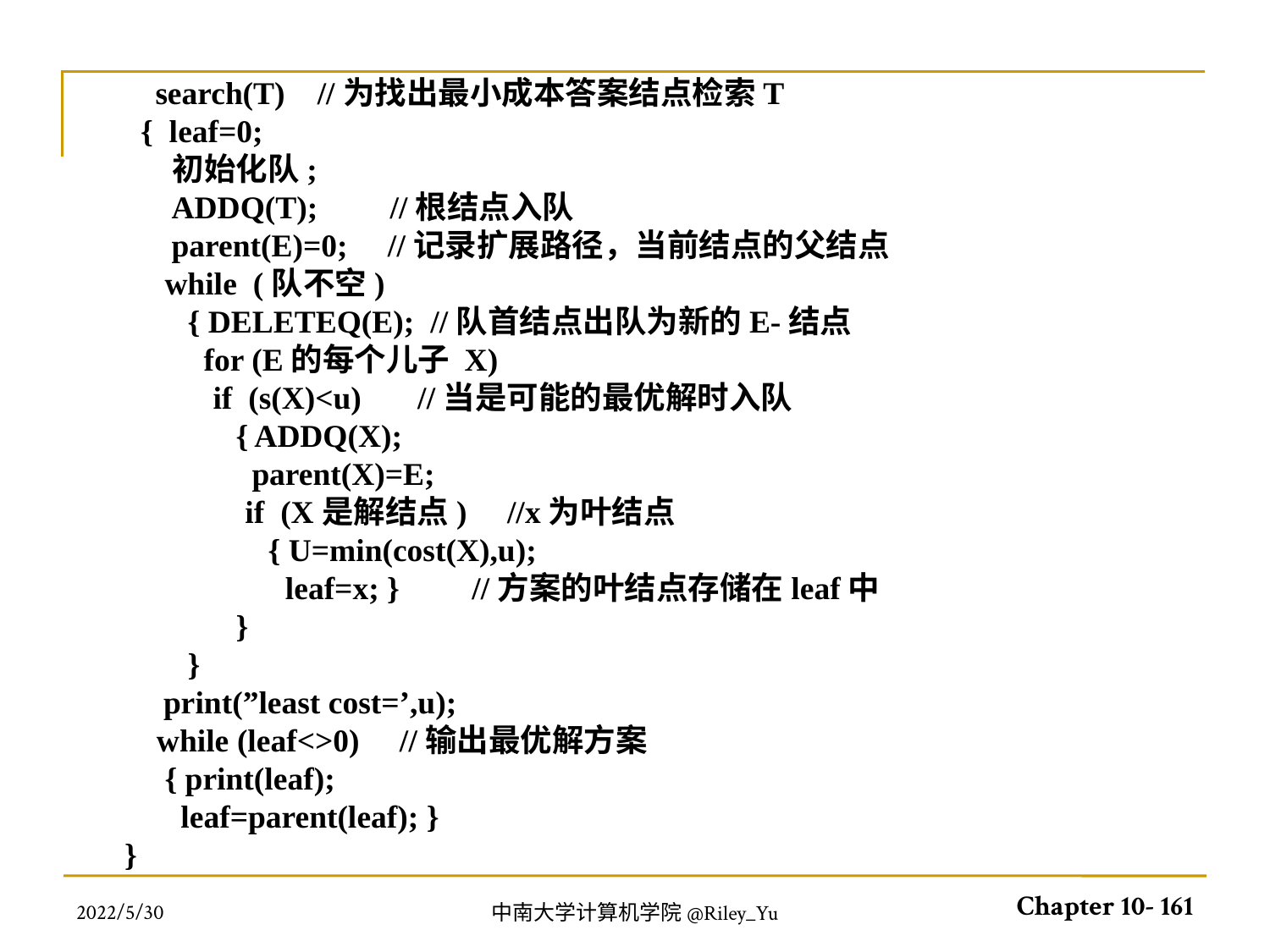

search(T)    //为找出最小成本答案结点检索T
      {  leaf=0;
         初始化队;
  ADDQ(T);         //根结点入队
  parent(E)=0;     //记录扩展路径，当前结点的父结点
         while  (队不空)
    { DELETEQ(E);  //队首结点出队为新的E-结点
      for (E的每个儿子 X)
               if  (s(X)<u)       //当是可能的最优解时入队
          { ADDQ(X);
            parent(X)=E;
                   if  (X是解结点)     //x为叶结点
              { U=min(cost(X),u);
                        leaf=x; }         //方案的叶结点存储在leaf中
          }
    }
 print(”least cost=’,u);
        while (leaf<>0)     //输出最优解方案
         { print(leaf);
           leaf=parent(leaf); }
    }
2022/5/30
Chapter 10- 161
中南大学计算机学院@Riley_Yu